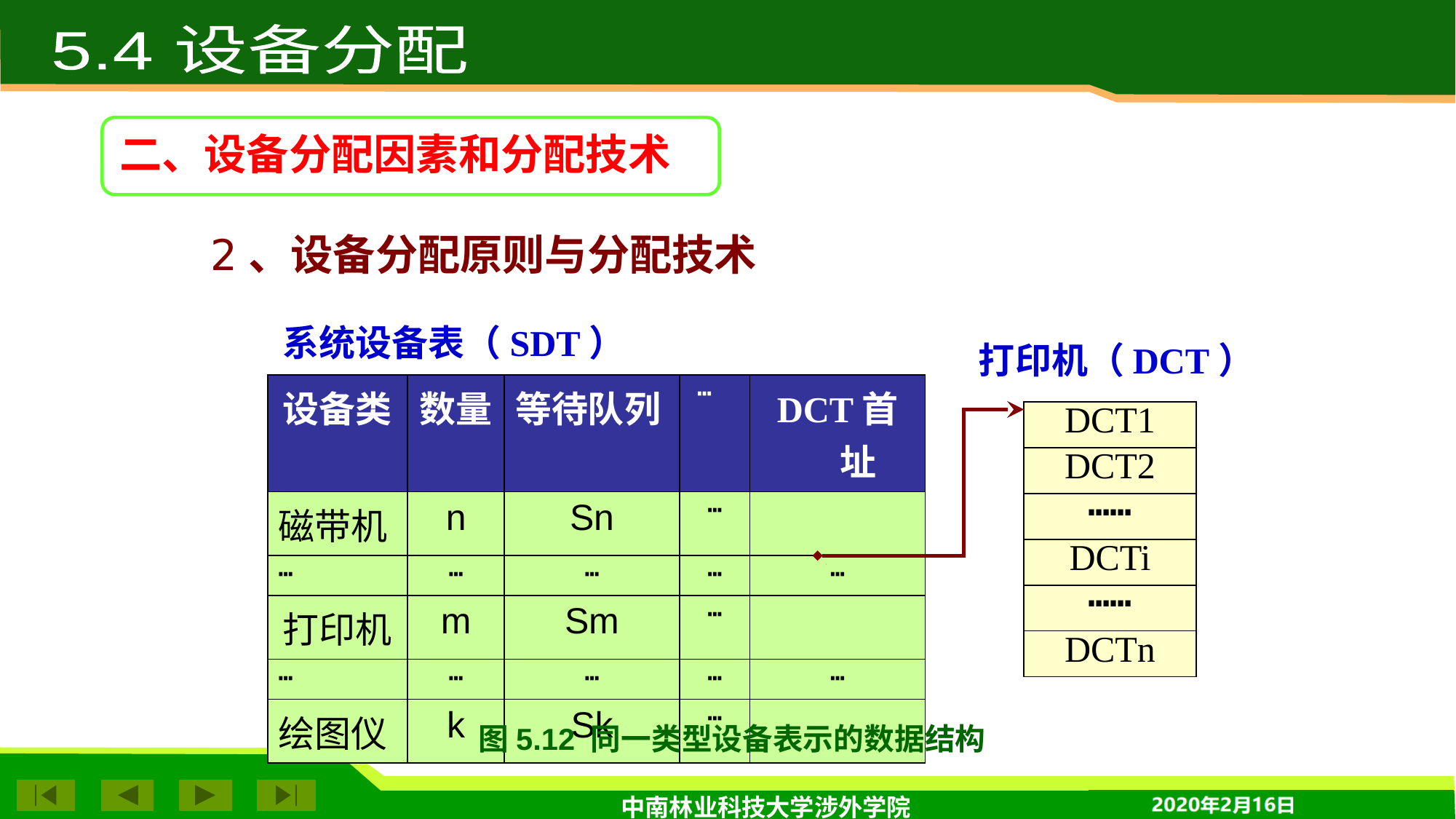

5.4 设备分配

二、设备分配因素和分配技术
 2、设备分配原则与分配技术
系统设备表（SDT）
打印机（DCT）
| 设备类 | 数量 | 等待队列 | ┅ | DCT首址 |
| --- | --- | --- | --- | --- |
| 磁带机 | n | Sn | ┅ |  |
| ┅ | ┅ | ┅ | ┅ | ┅ |
| 打印机 | m | Sm | ┅ |  |
| ┅ | ┅ | ┅ | ┅ | ┅ |
| 绘图仪 | k | Sk | ┅ |  |
| DCT1 |
| --- |
| DCT2 |
| ┅┅ |
| DCTi |
| ┅┅ |
| DCTn |

图5.12 同一类型设备表示的数据结构